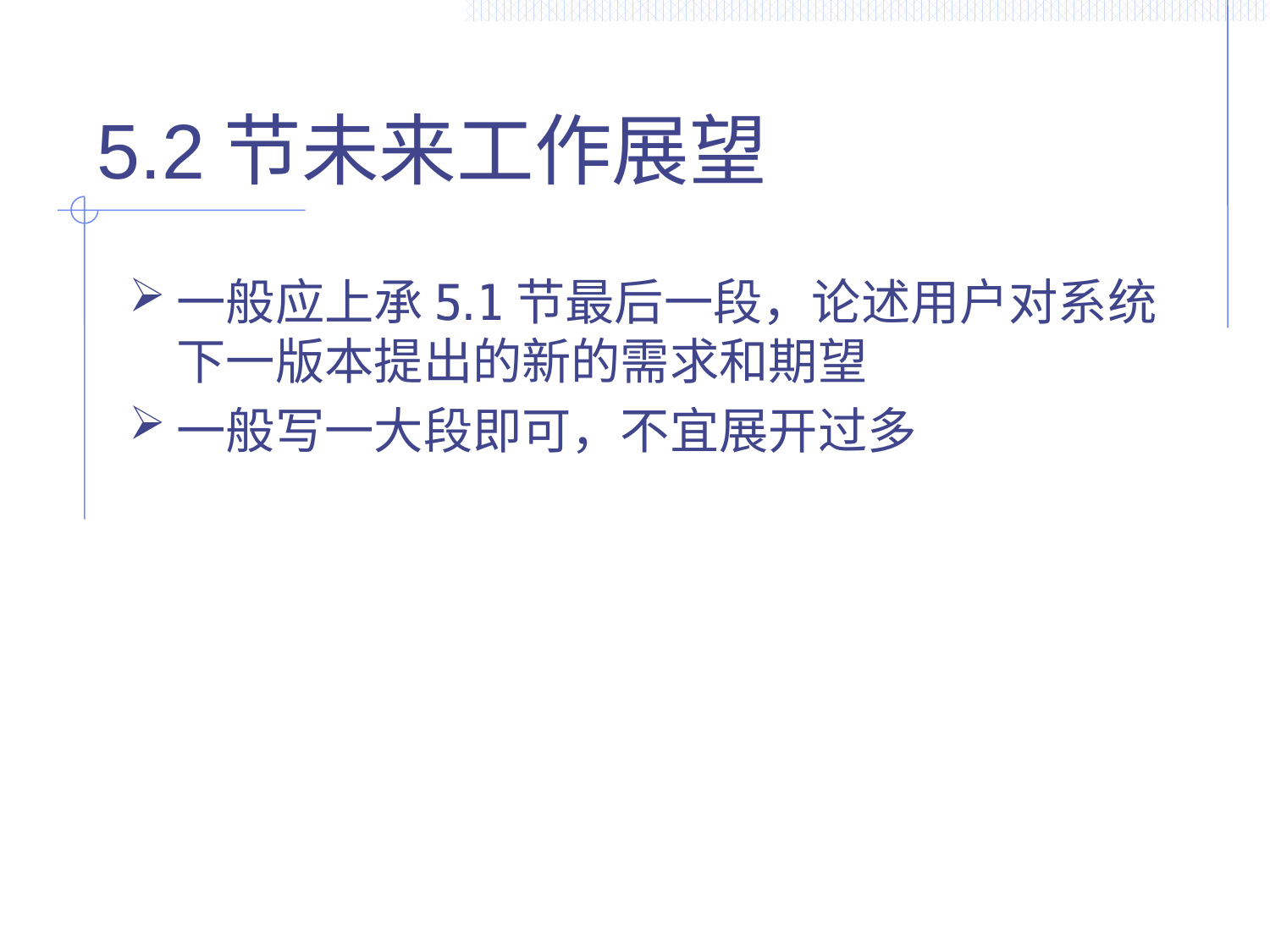

# 5.2节未来工作展望
一般应上承5.1节最后一段，论述用户对系统下一版本提出的新的需求和期望
一般写一大段即可，不宜展开过多